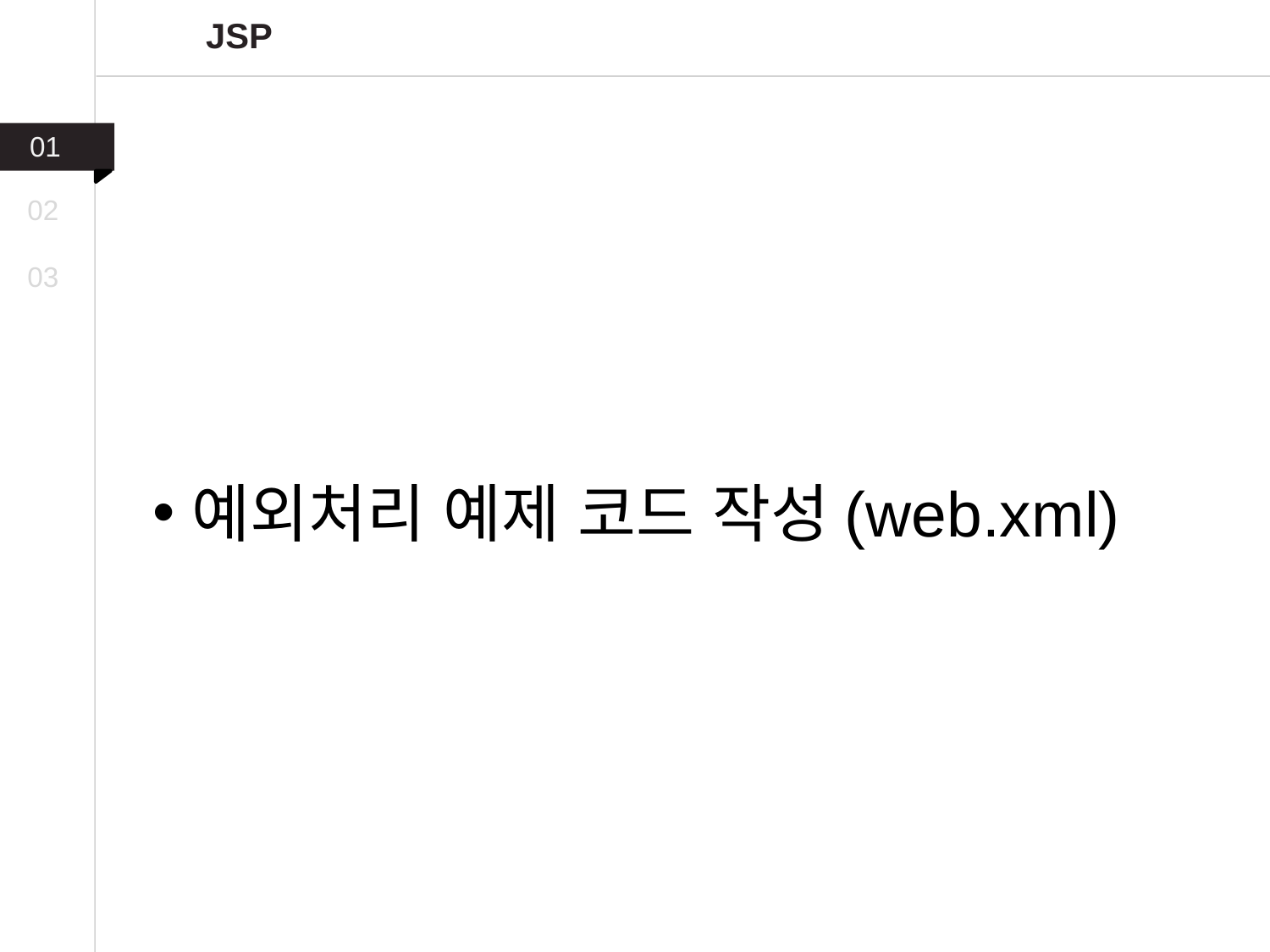

JSP
01

02
03
예외처리 예제 코드 작성(web.xml)